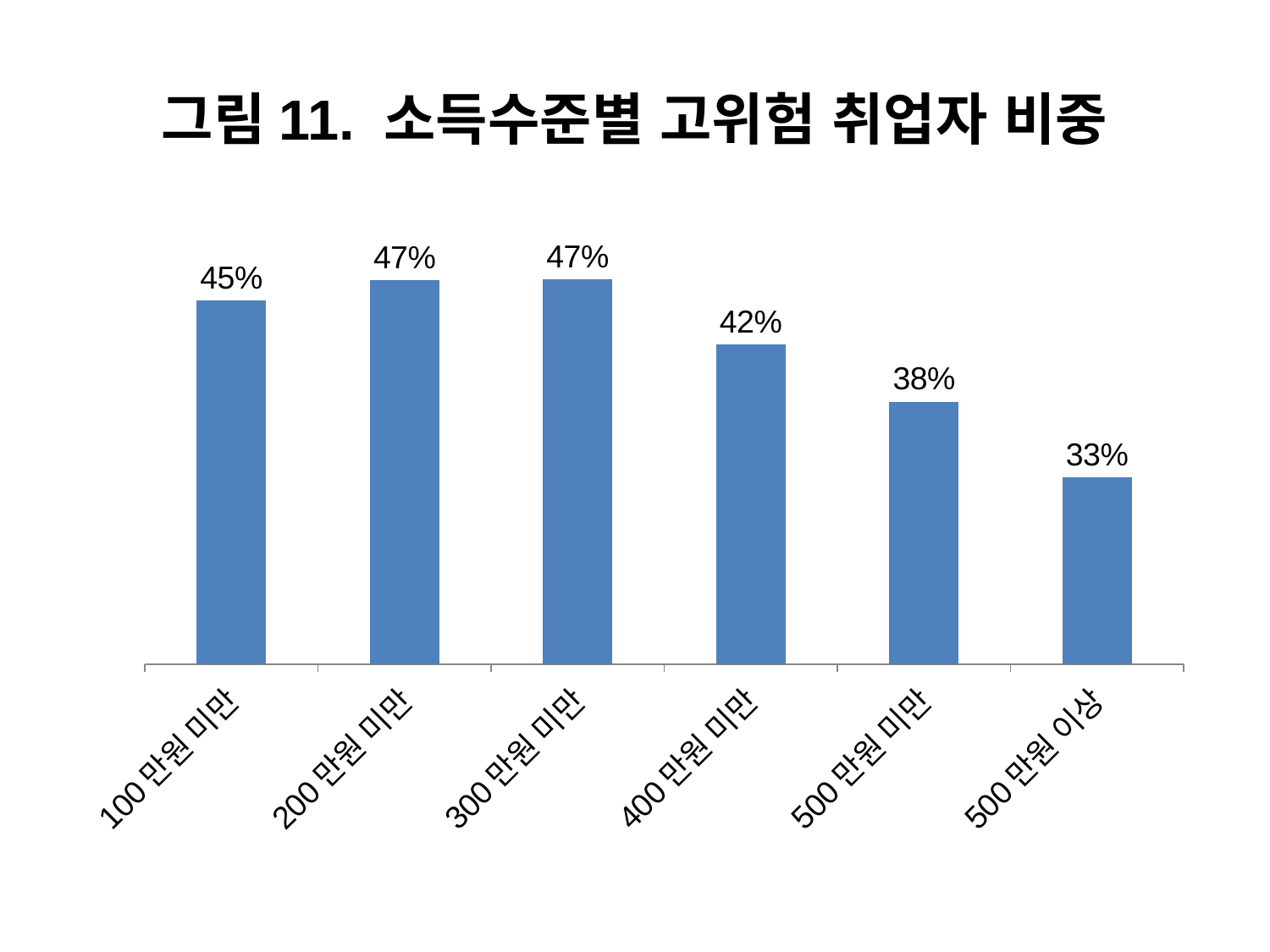

# 그림11. 소득수준별 고위험 취업자 비중

### Chart

| Category | 계열 1 |
|---|---|
| 100만원 미만 | 0.45423565652780507 |
| 200만원 미만 | 0.46827109079858836 |
| 300만원 미만 | 0.468520208511438 |
| 400만원 미만 | 0.4230111416586294 |
| 500만원 미만 | 0.3833743498656656 |
| 500만원 이상 | 0.3302742604596262 |